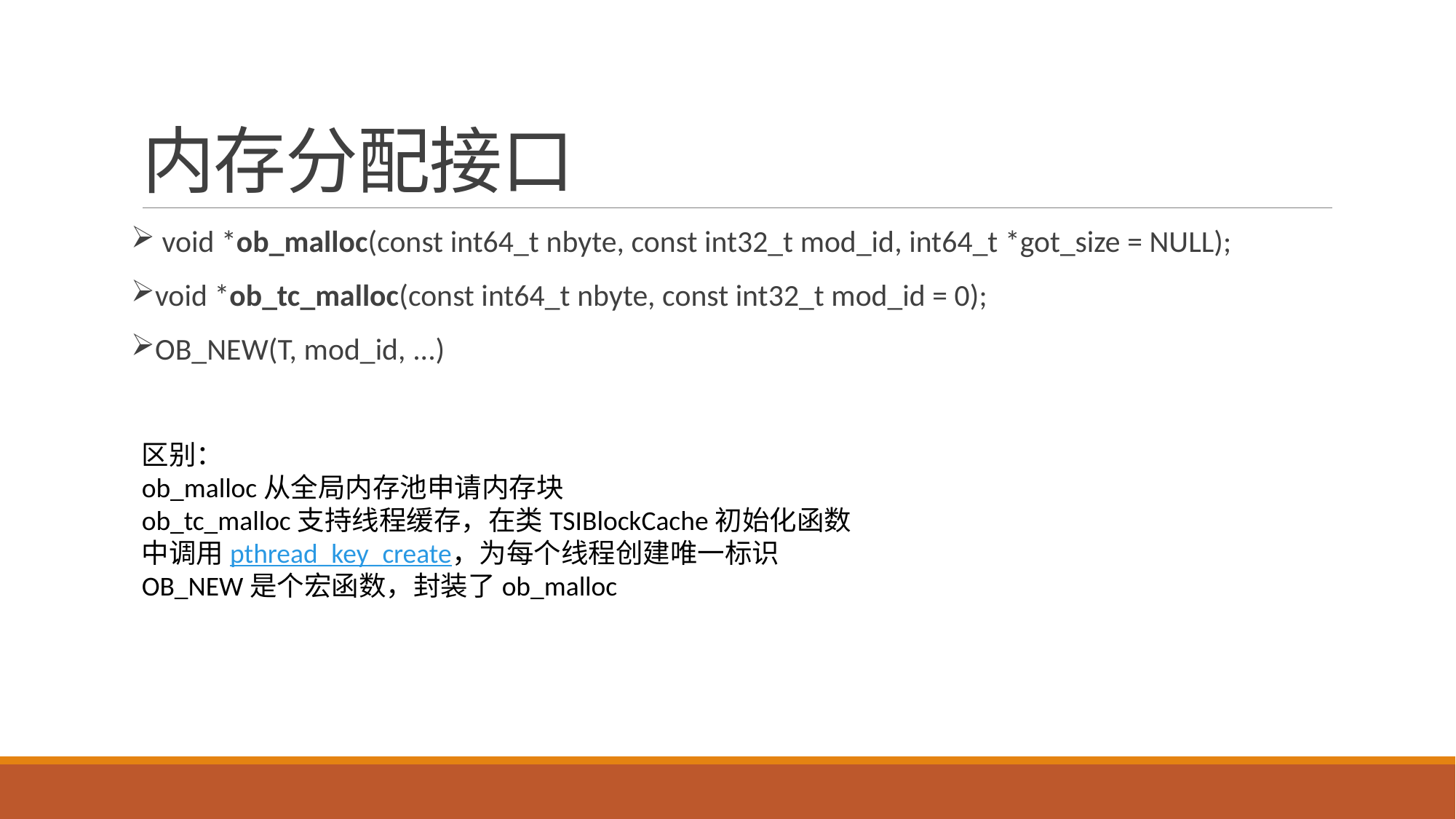

# 内存分配接口
 void *ob_malloc(const int64_t nbyte, const int32_t mod_id, int64_t *got_size = NULL);
void *ob_tc_malloc(const int64_t nbyte, const int32_t mod_id = 0);
OB_NEW(T, mod_id, ...)
区别：
ob_malloc从全局内存池申请内存块
ob_tc_malloc支持线程缓存，在类TSIBlockCache初始化函数中调用pthread_key_create，为每个线程创建唯一标识
OB_NEW是个宏函数，封装了ob_malloc